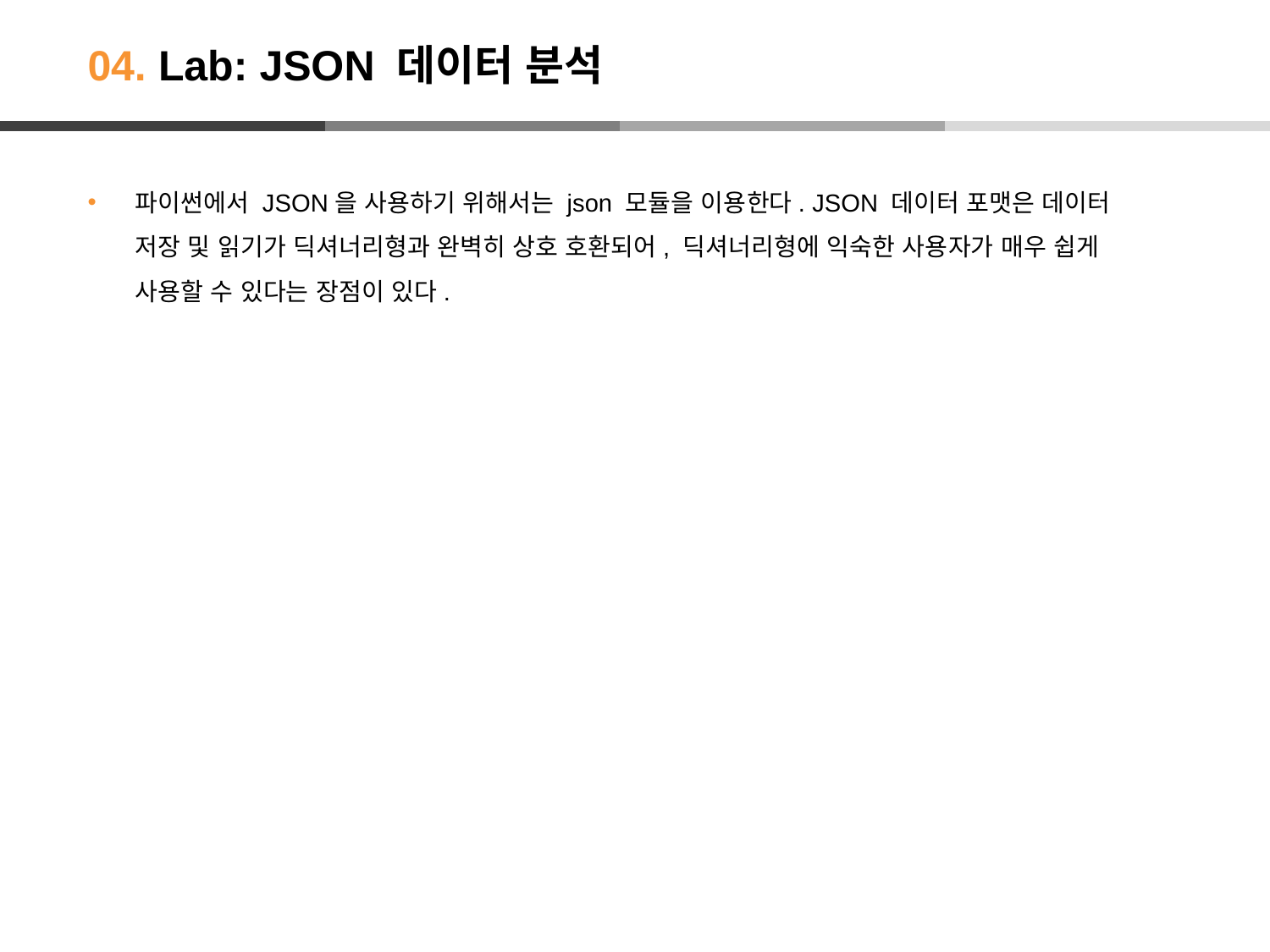

# 04. Lab: JSON 데이터 분석
파이썬에서 JSON을 사용하기 위해서는 json 모듈을 이용한다. JSON 데이터 포맷은 데이터 저장 및 읽기가 딕셔너리형과 완벽히 상호 호환되어, 딕셔너리형에 익숙한 사용자가 매우 쉽게 사용할 수 있다는 장점이 있다.